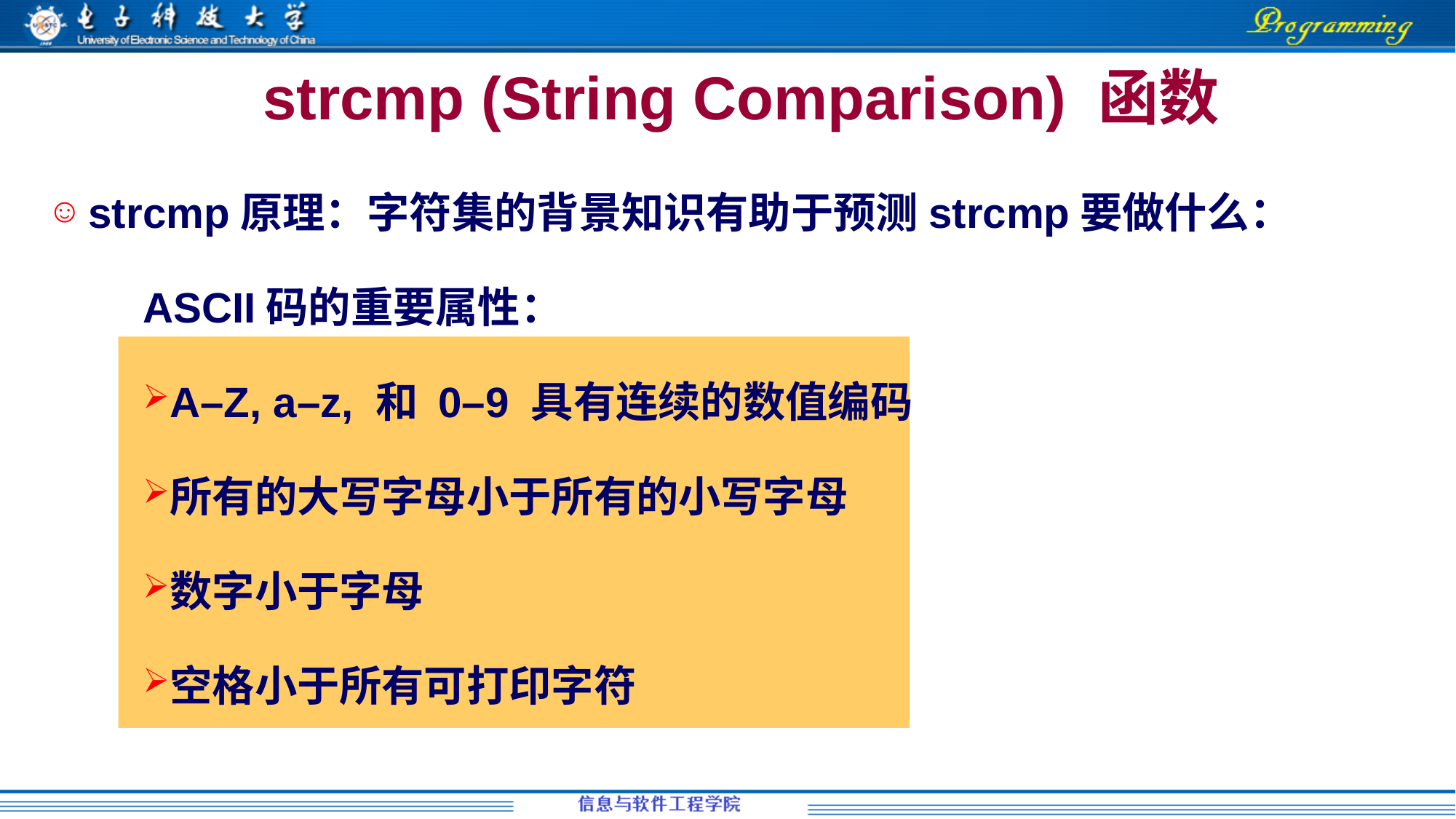

# strcmp (String Comparison) 函数
strcmp原理：字符集的背景知识有助于预测strcmp要做什么：
ASCII码的重要属性：
A–Z, a–z, 和 0–9 具有连续的数值编码
所有的大写字母小于所有的小写字母
数字小于字母
空格小于所有可打印字符